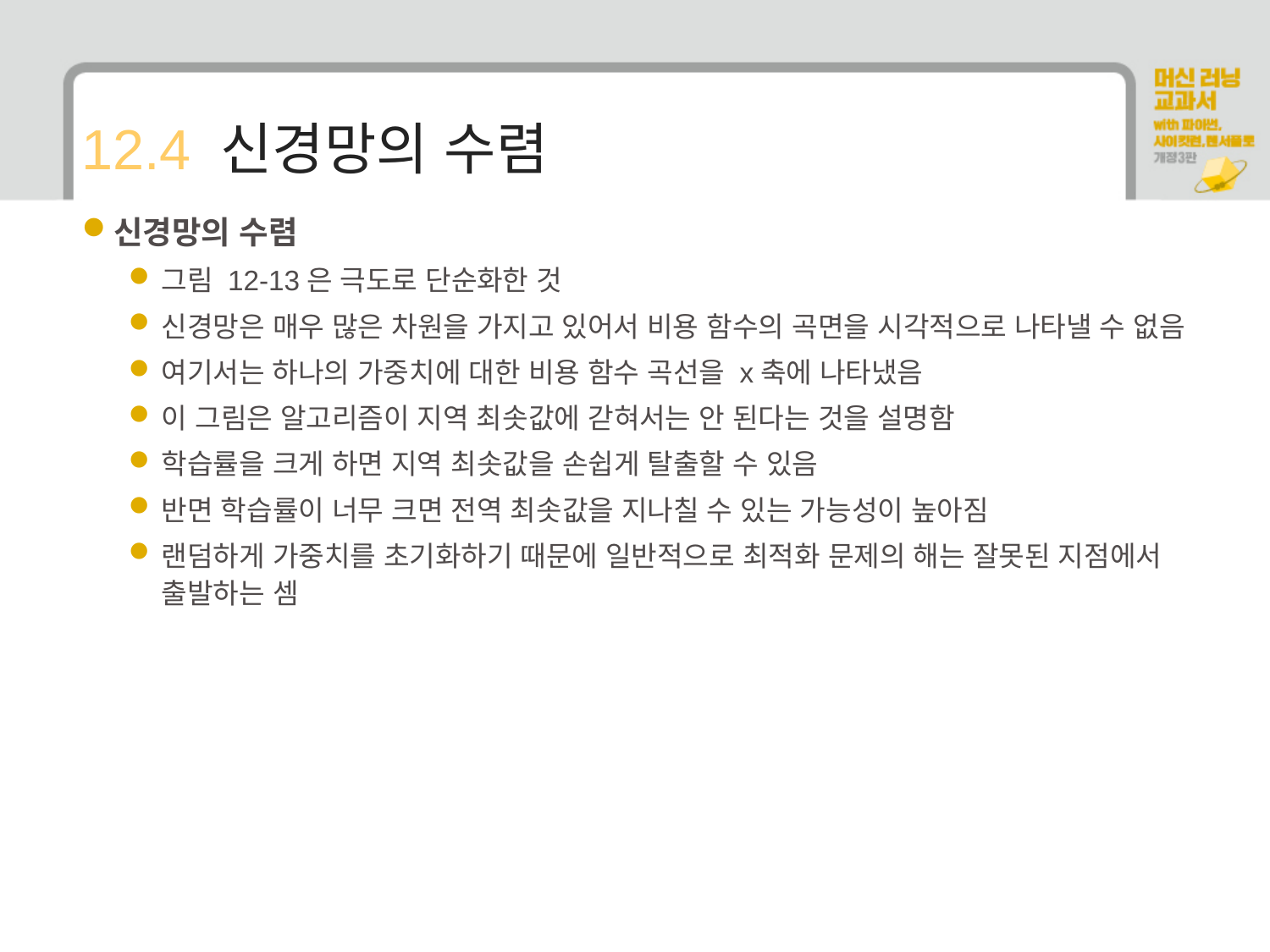

# 12.4 신경망의 수렴
신경망의 수렴
그림 12-13은 극도로 단순화한 것
신경망은 매우 많은 차원을 가지고 있어서 비용 함수의 곡면을 시각적으로 나타낼 수 없음
여기서는 하나의 가중치에 대한 비용 함수 곡선을 x축에 나타냈음
이 그림은 알고리즘이 지역 최솟값에 갇혀서는 안 된다는 것을 설명함
학습률을 크게 하면 지역 최솟값을 손쉽게 탈출할 수 있음
반면 학습률이 너무 크면 전역 최솟값을 지나칠 수 있는 가능성이 높아짐
랜덤하게 가중치를 초기화하기 때문에 일반적으로 최적화 문제의 해는 잘못된 지점에서 출발하는 셈